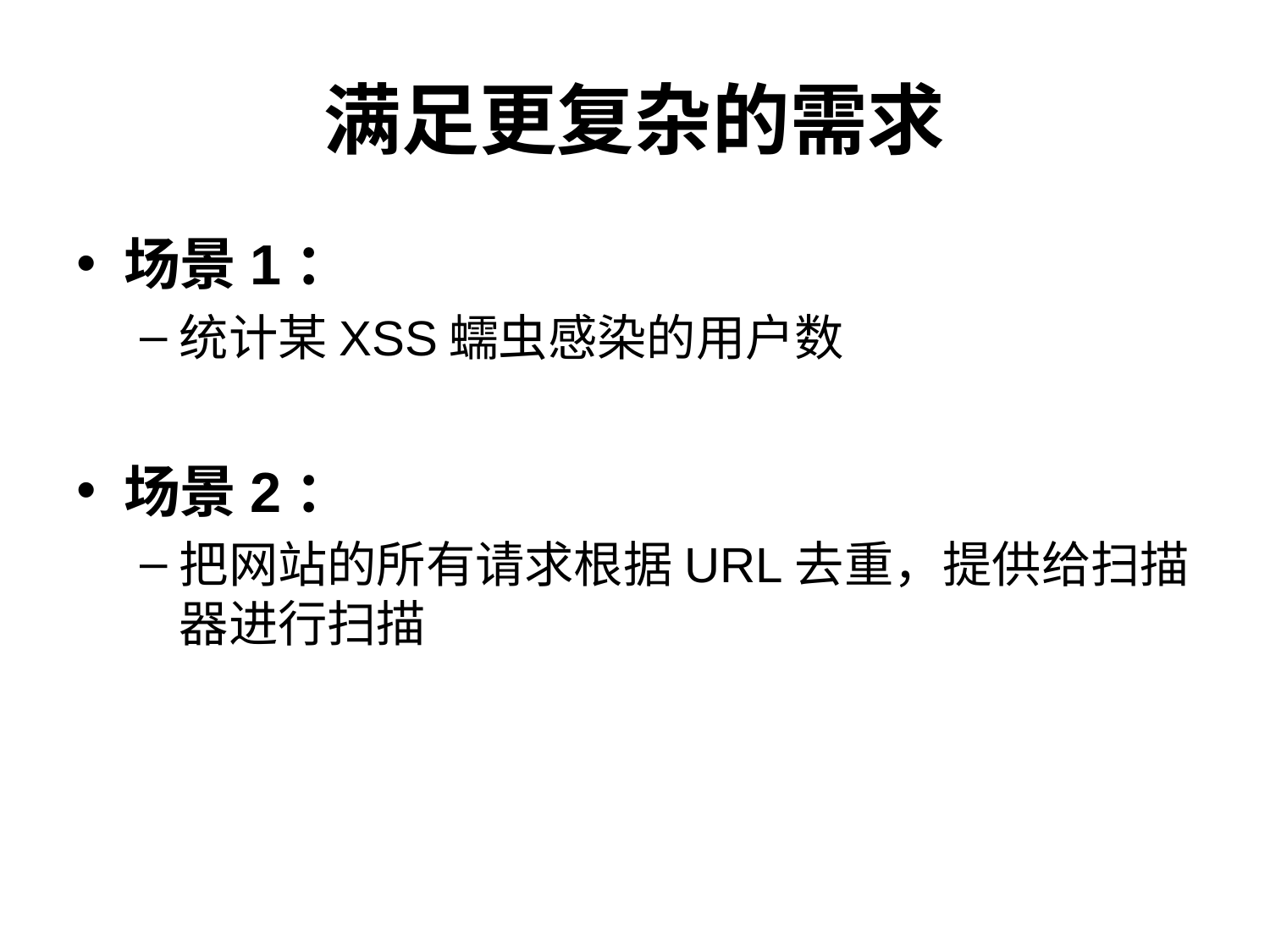

# 满足更复杂的需求
场景1：
统计某XSS蠕虫感染的用户数

场景2：
把网站的所有请求根据URL去重，提供给扫描器进行扫描